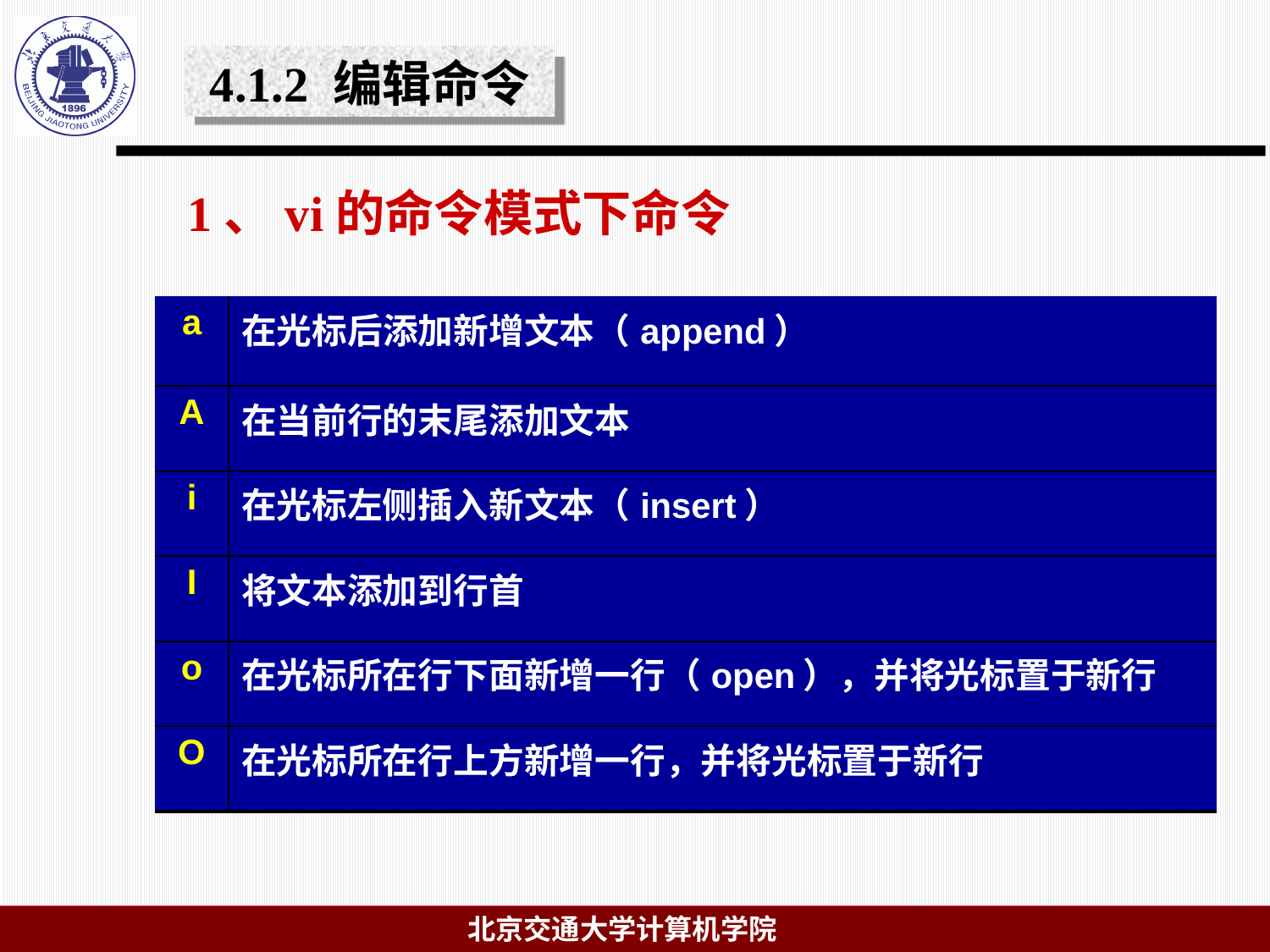

4.1.2 编辑命令
# 1、vi的命令模式下命令
| a | 在光标后添加新增文本（append） |
| --- | --- |
| A | 在当前行的末尾添加文本 |
| i | 在光标左侧插入新文本（insert） |
| I | 将文本添加到行首 |
| o | 在光标所在行下面新增一行（open），并将光标置于新行 |
| O | 在光标所在行上方新增一行，并将光标置于新行 |